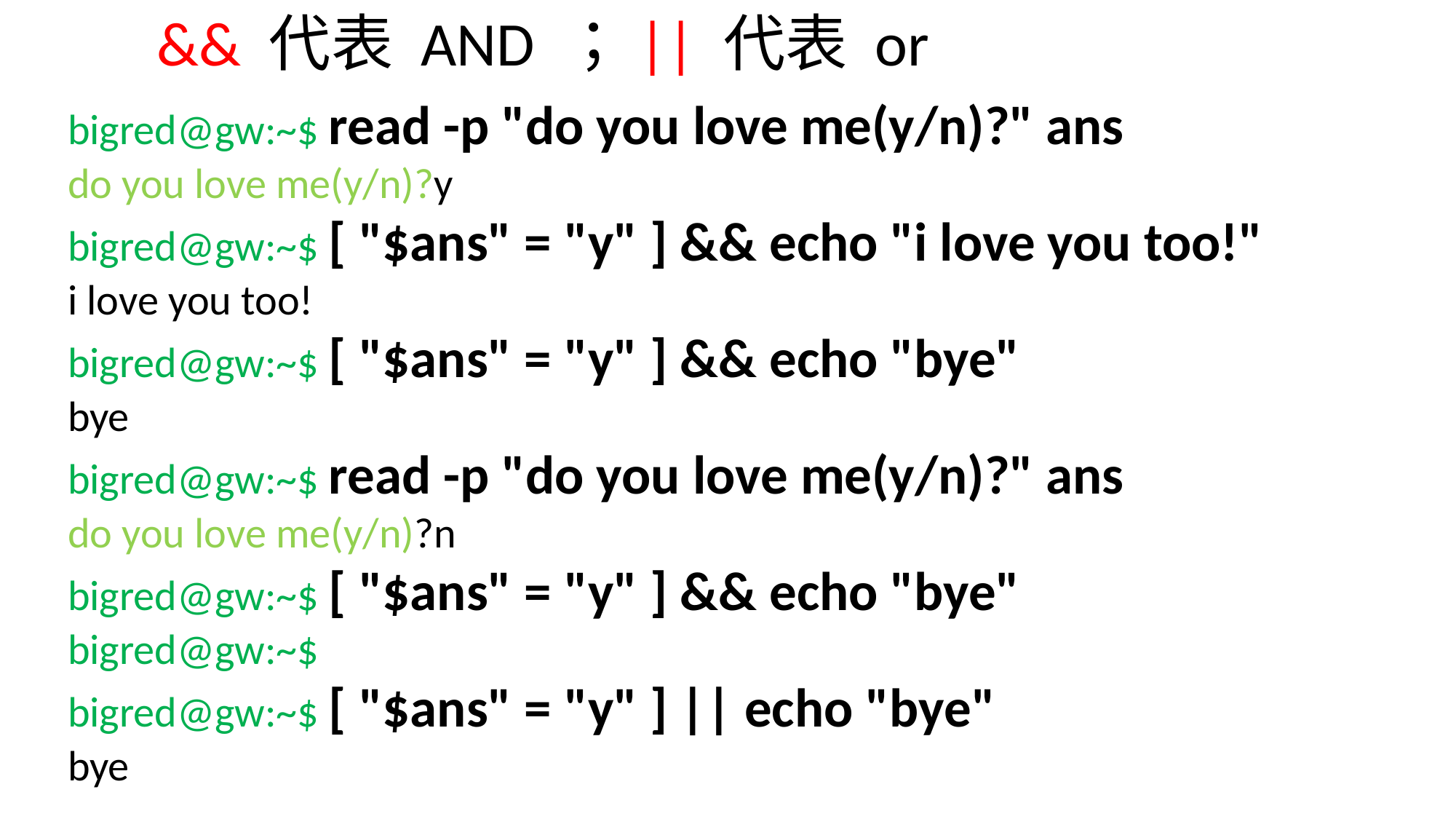

# && 代表 AND ；|| 代表 or
bigred@gw:~$ read -p "do you love me(y/n)?" ans
do you love me(y/n)?y
bigred@gw:~$ [ "$ans" = "y" ] && echo "i love you too!"
i love you too!
bigred@gw:~$ [ "$ans" = "y" ] && echo "bye"
bye
bigred@gw:~$ read -p "do you love me(y/n)?" ans
do you love me(y/n)?n
bigred@gw:~$ [ "$ans" = "y" ] && echo "bye"
bigred@gw:~$
bigred@gw:~$ [ "$ans" = "y" ] || echo "bye"
bye